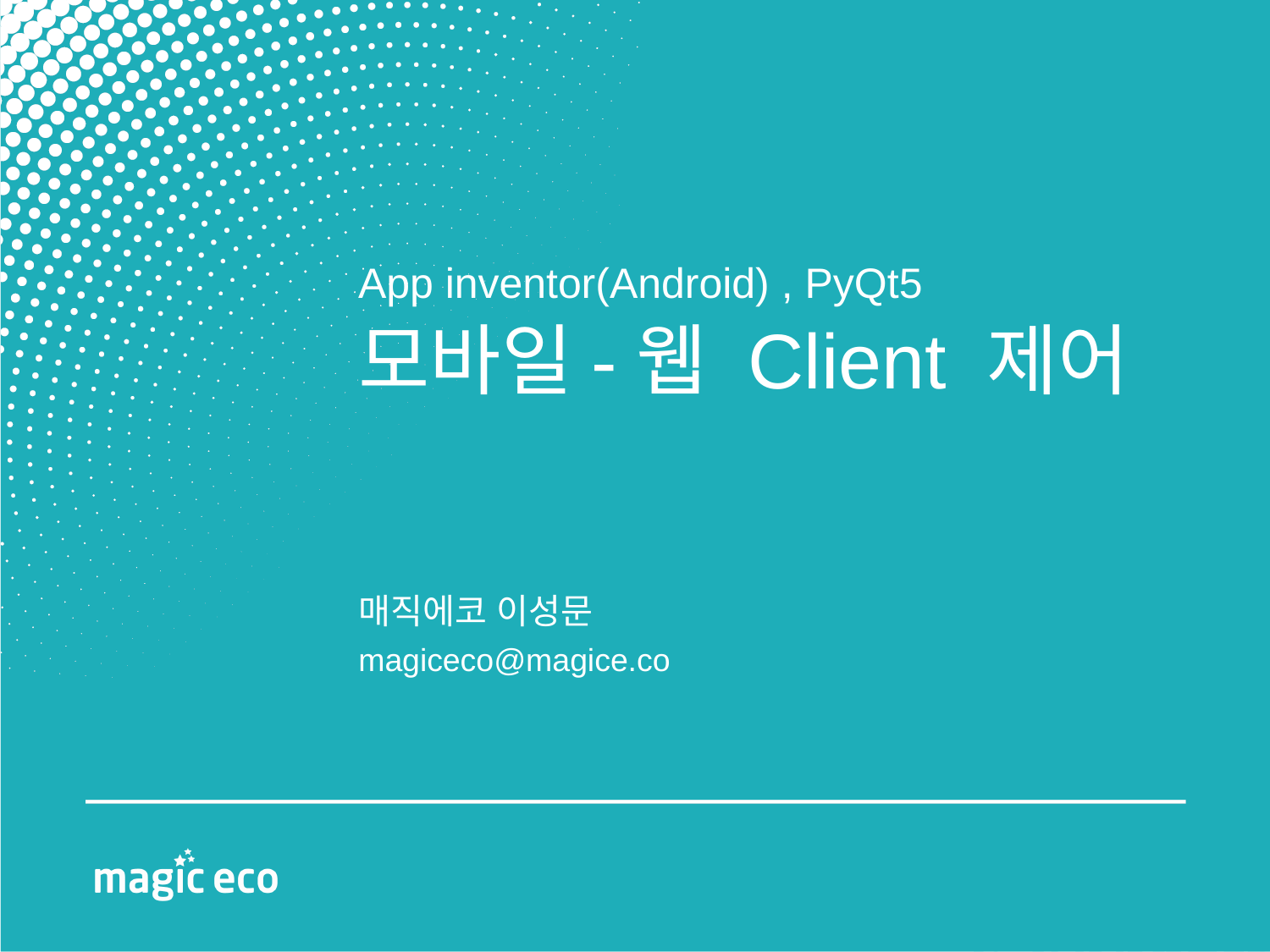

# App inventor(Android) , PyQt5
모바일-웹 Client 제어
매직에코 이성문
magiceco@magice.co